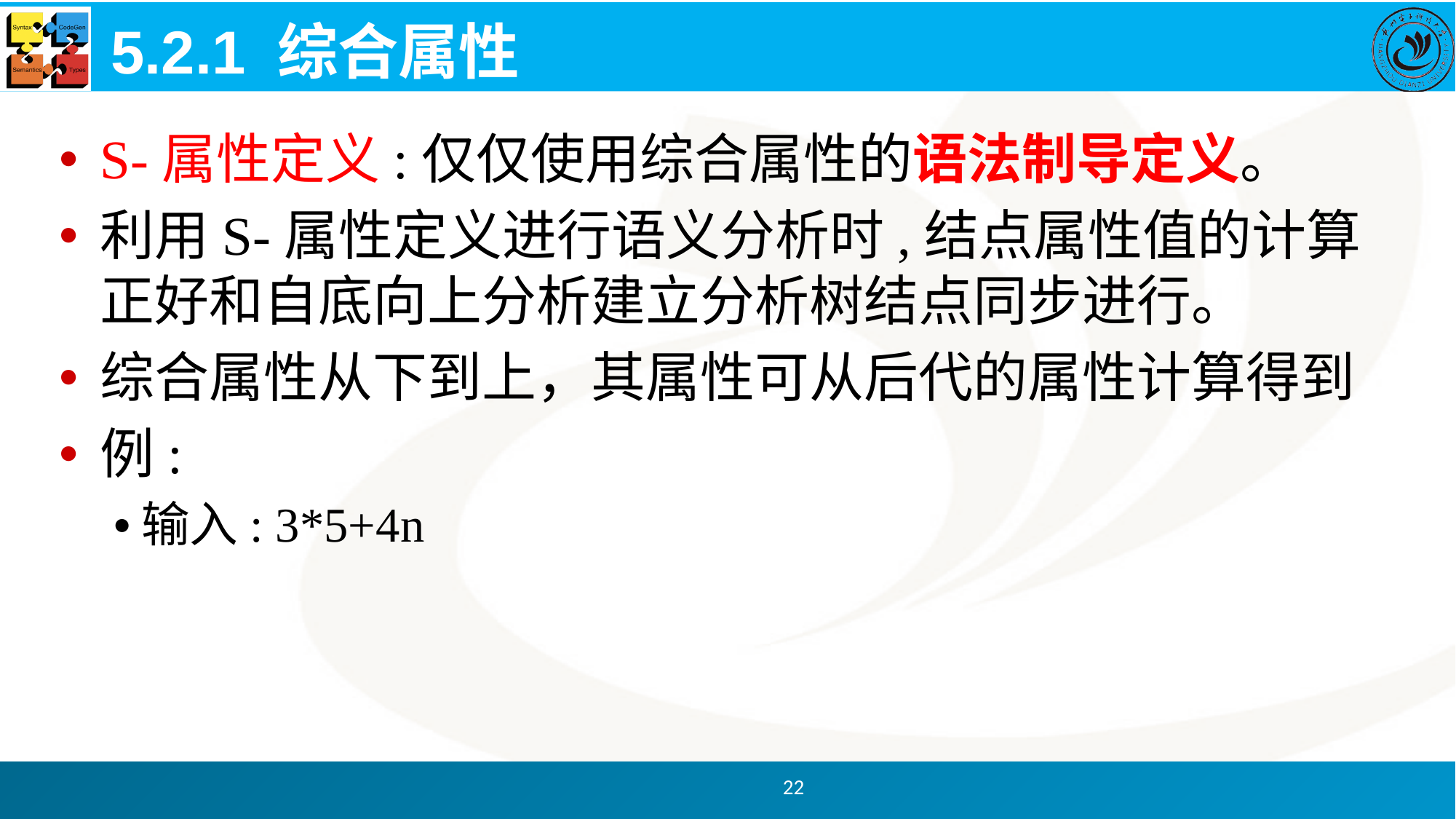

# 5.2.1 综合属性
S-属性定义:仅仅使用综合属性的语法制导定义。
利用S-属性定义进行语义分析时,结点属性值的计算正好和自底向上分析建立分析树结点同步进行。
综合属性从下到上，其属性可从后代的属性计算得到
例:
输入: 3*5+4n

22